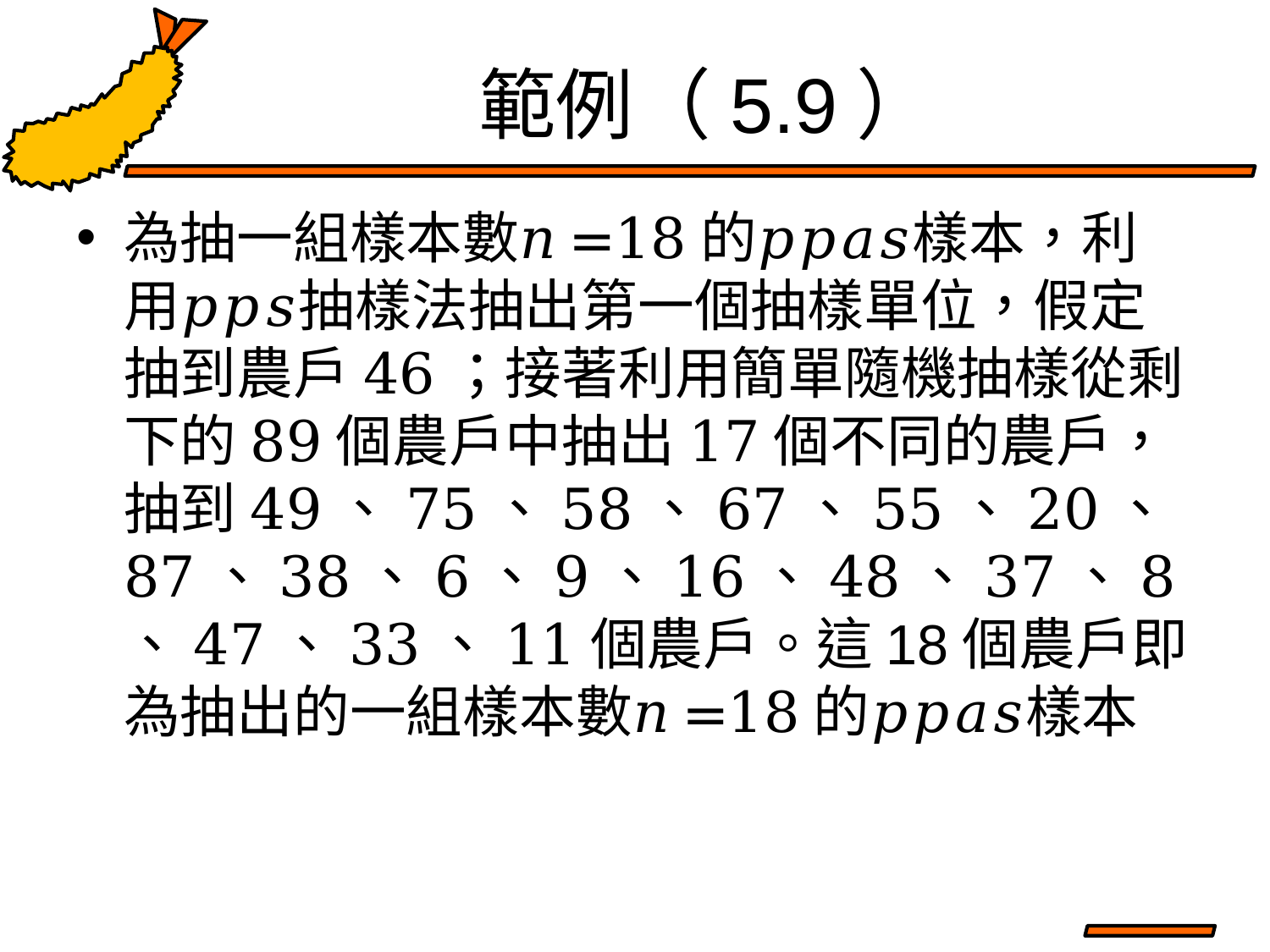

# 範例（5.9）
為抽一組樣本數𝑛=18的𝑝𝑝𝑎𝑠樣本，利用𝑝𝑝𝑠抽樣法抽出第一個抽樣單位，假定抽到農戶46；接著利用簡單隨機抽樣從剩下的89個農戶中抽出17個不同的農戶，抽到49、75、58、67、55、20、87、38、6、9、16、48、37、8、47、33、11個農戶。這18個農戶即為抽出的一組樣本數𝑛=18的𝑝𝑝𝑎𝑠樣本